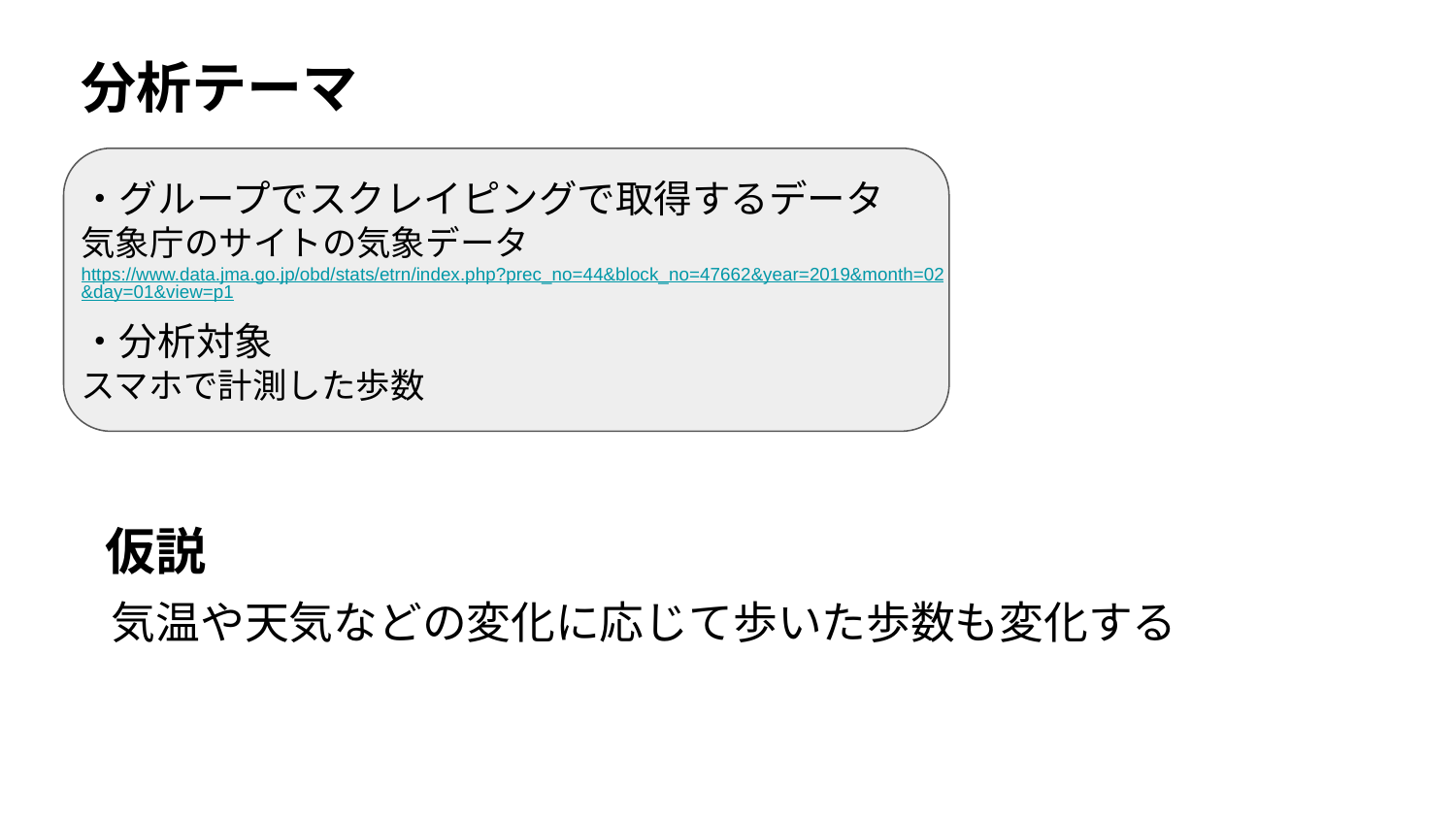

# 分析テーマ

・グループでスクレイピングで取得するデータ
気象庁のサイトの気象データhttps://www.data.jma.go.jp/obd/stats/etrn/index.php?prec_no=44&block_no=47662&year=2019&month=02&day=01&view=p1

・分析対象
スマホで計測した歩数

仮説
気温や天気などの変化に応じて歩いた歩数も変化する